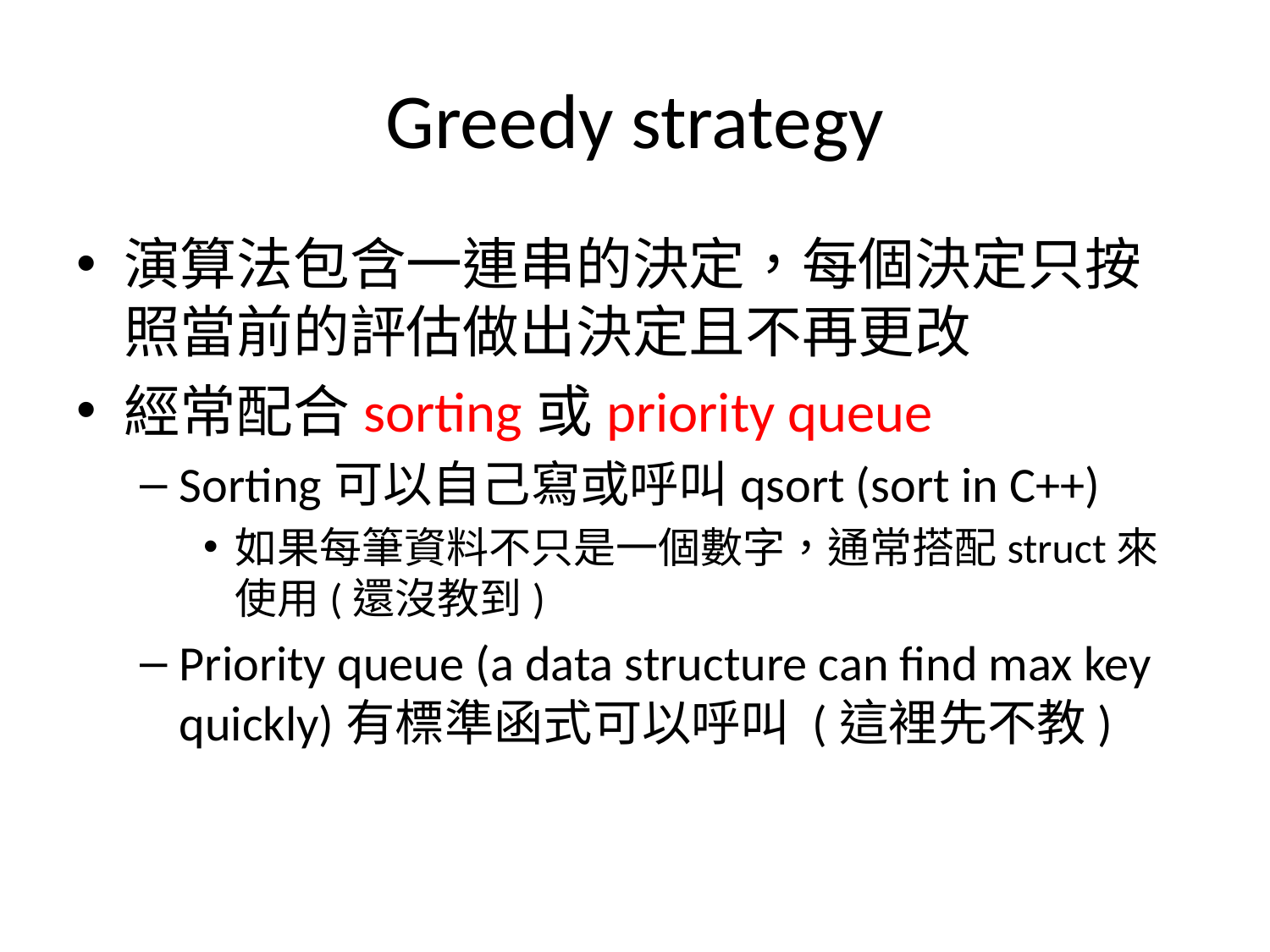

# Greedy strategy
演算法包含一連串的決定，每個決定只按照當前的評估做出決定且不再更改
經常配合sorting或priority queue
Sorting可以自己寫或呼叫qsort (sort in C++)
如果每筆資料不只是一個數字，通常搭配struct來使用(還沒教到)
Priority queue (a data structure can find max key quickly)有標準函式可以呼叫 (這裡先不教)